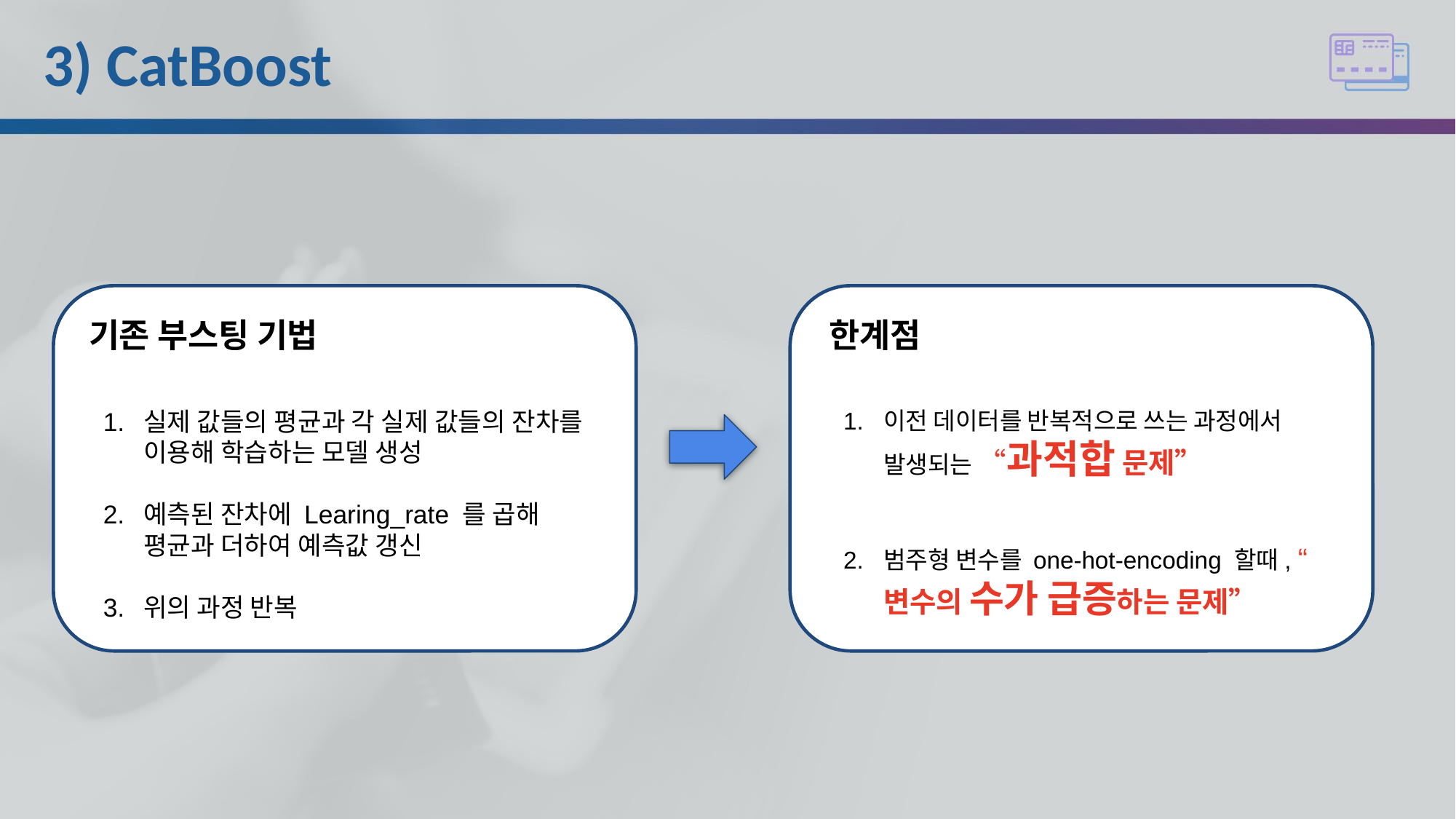

# 3) CatBoost

기존 부스팅 기법

실제 값들의 평균과 각 실제 값들의 잔차를 이용해 학습하는 모델 생성

예측된 잔차에 Learing_rate 를 곱해 평균과 더하여 예측값 갱신

위의 과정 반복
한계점

이전 데이터를 반복적으로 쓰는 과정에서 발생되는 “과적합 문제”

범주형 변수를 one-hot-encoding 할때, “변수의 수가 급증하는 문제”